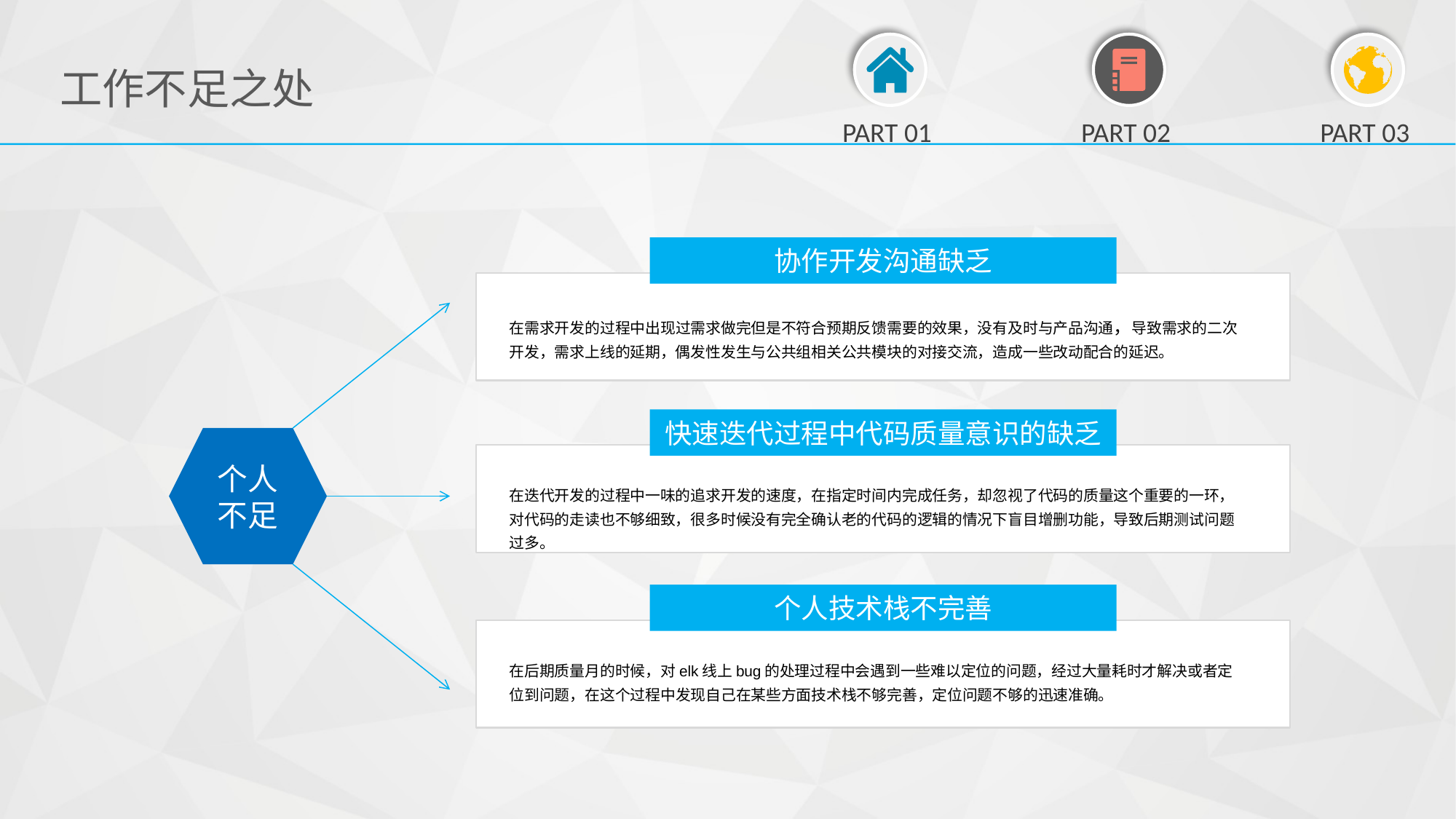

协作开发沟通缺乏

在需求开发的过程中出现过需求做完但是不符合预期反馈需要的效果，没有及时与产品沟通，导致需求的二次开发，需求上线的延期，偶发性发生与公共组相关公共模块的对接交流，造成一些改动配合的延迟。
快速迭代过程中代码质量意识的缺乏
个人不足

在迭代开发的过程中一味的追求开发的速度，在指定时间内完成任务，却忽视了代码的质量这个重要的一环，对代码的走读也不够细致，很多时候没有完全确认老的代码的逻辑的情况下盲目增删功能，导致后期测试问题过多。
个人技术栈不完善

在后期质量月的时候，对elk线上bug的处理过程中会遇到一些难以定位的问题，经过大量耗时才解决或者定位到问题，在这个过程中发现自己在某些方面技术栈不够完善，定位问题不够的迅速准确。